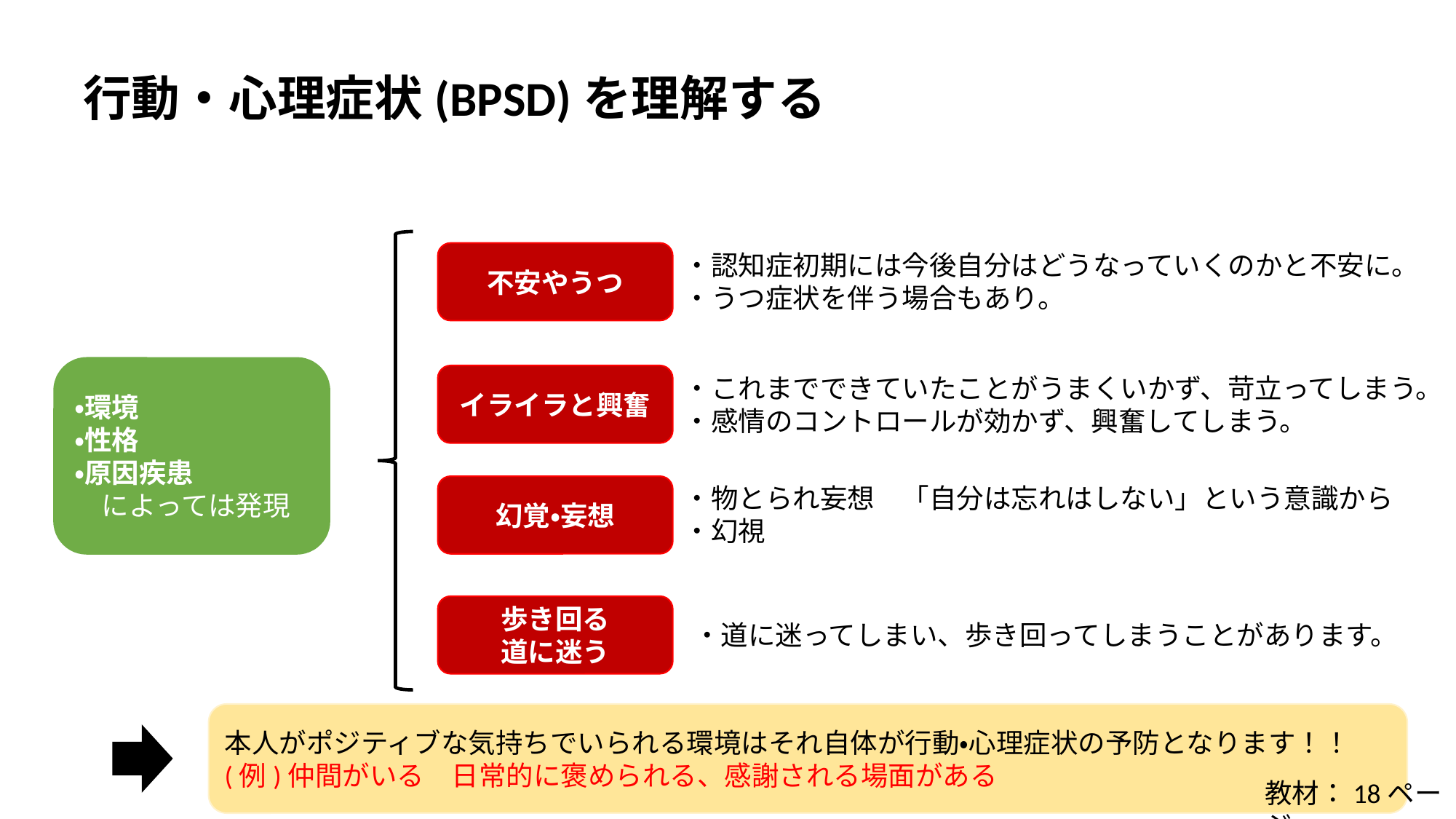

行動・心理症状(BPSD)を理解する

不安やうつ
・認知症初期には今後自分はどうなっていくのかと不安に。
・うつ症状を伴う場合もあり。
・環境
・性格
・原因疾患
　によっては発現
イライラと興奮
・これまでできていたことがうまくいかず、苛立ってしまう。
・感情のコントロールが効かず、興奮してしまう。
幻覚・妄想
・物とられ妄想　「自分は忘れはしない」という意識から
・幻視
歩き回る
道に迷う
・道に迷ってしまい、歩き回ってしまうことがあります。
本人がポジティブな気持ちでいられる環境はそれ自体が行動・心理症状の予防となります！！
(例)仲間がいる　日常的に褒められる、感謝される場面がある

教材：18ページ